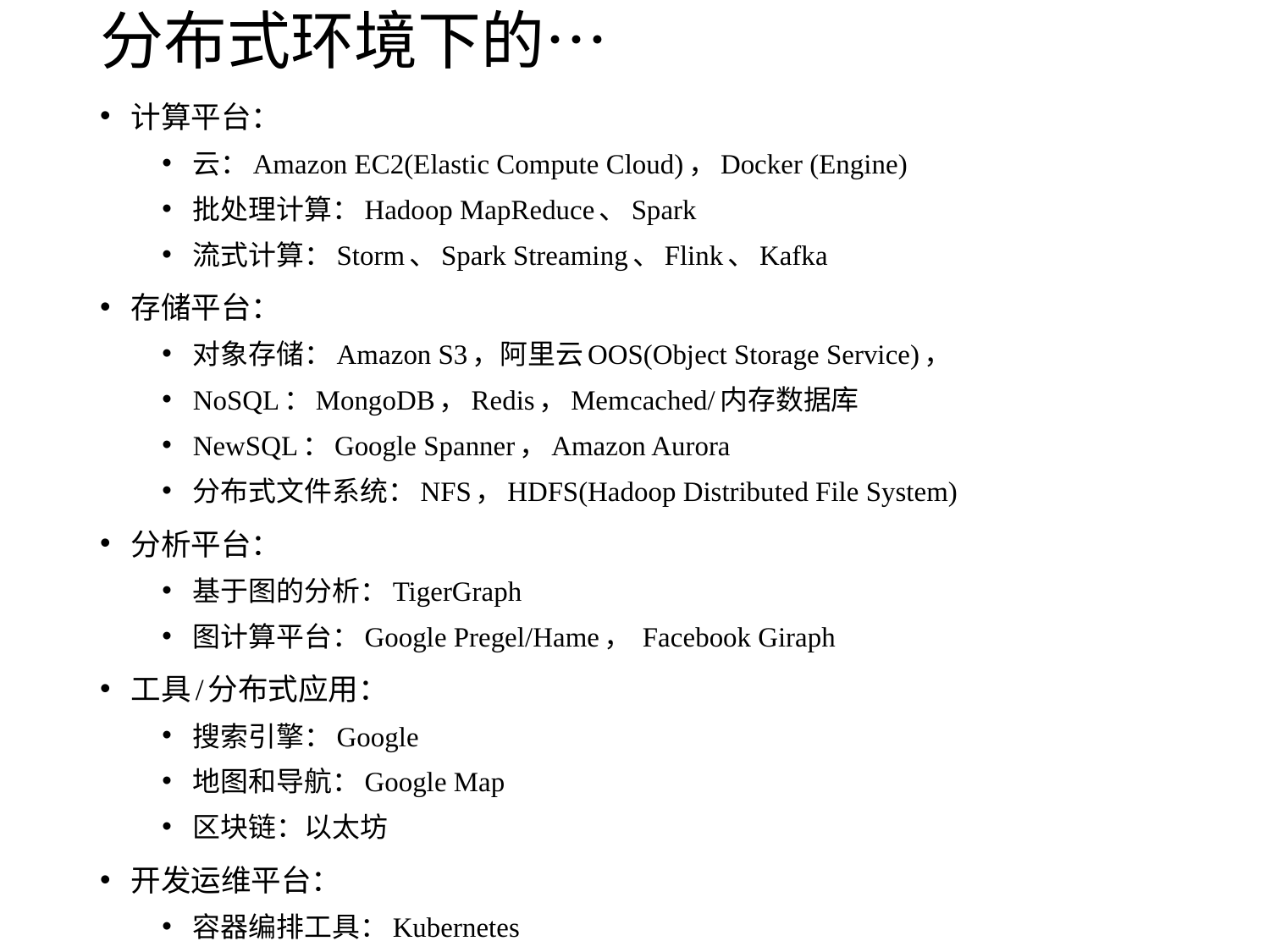

# 分布式环境下的…
计算平台：
云：Amazon EC2(Elastic Compute Cloud)，Docker (Engine)
批处理计算：Hadoop MapReduce、Spark
流式计算：Storm、Spark Streaming、Flink、Kafka
存储平台：
对象存储：Amazon S3，阿里云OOS(Object Storage Service)，
NoSQL：MongoDB，Redis，Memcached/内存数据库
NewSQL：Google Spanner，Amazon Aurora
分布式文件系统：NFS，HDFS(Hadoop Distributed File System)
分析平台：
基于图的分析：TigerGraph
图计算平台：Google Pregel/Hame， Facebook Giraph
工具/分布式应用：
搜索引擎：Google
地图和导航：Google Map
区块链：以太坊
开发运维平台：
容器编排工具：Kubernetes